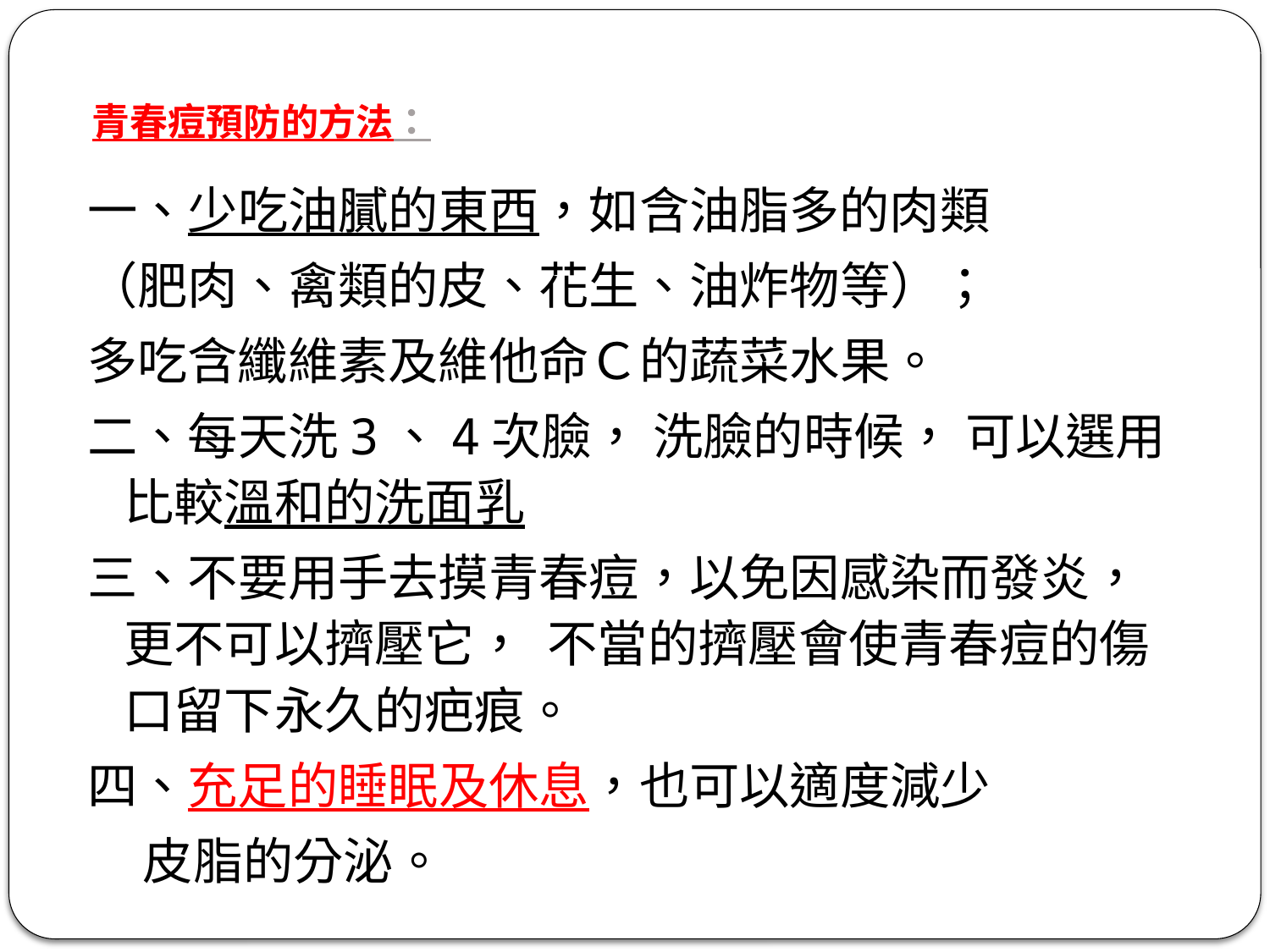

# 青春痘預防的方法：
一、少吃油膩的東西，如含油脂多的肉類
（肥肉、禽類的皮、花生、油炸物等）；
多吃含纖維素及維他命Ｃ的蔬菜水果。
二、每天洗3、4次臉， 洗臉的時候， 可以選用比較溫和的洗面乳
三、不要用手去摸青春痘，以免因感染而發炎，更不可以擠壓它，  不當的擠壓會使青春痘的傷口留下永久的疤痕。
四、充足的睡眠及休息，也可以適度減少
    皮脂的分泌。